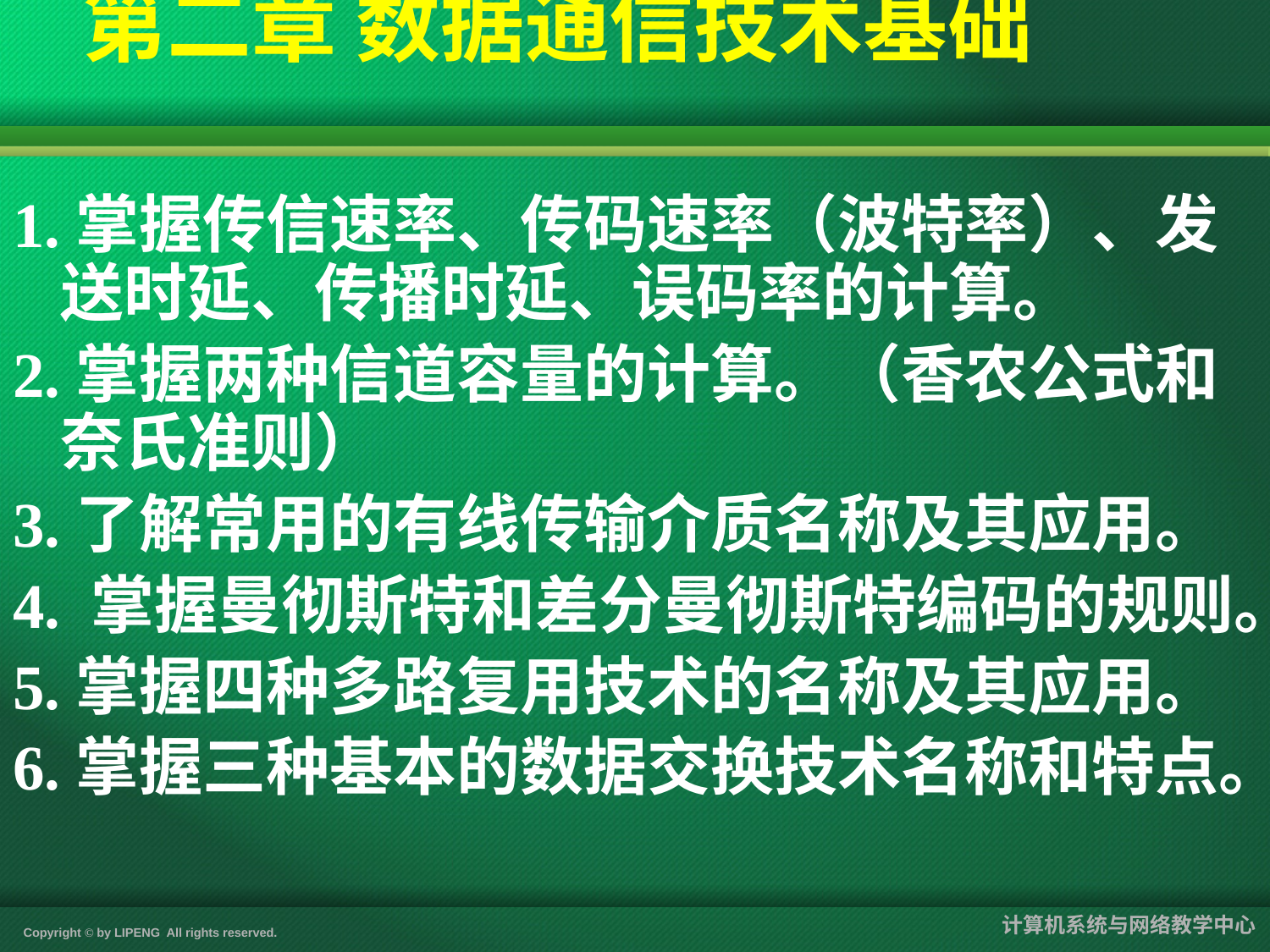

# 第二章 数据通信技术基础
1.掌握传信速率、传码速率（波特率）、发送时延、传播时延、误码率的计算。
2.掌握两种信道容量的计算。（香农公式和奈氏准则）
3.了解常用的有线传输介质名称及其应用。
4. 掌握曼彻斯特和差分曼彻斯特编码的规则。
5.掌握四种多路复用技术的名称及其应用。
6.掌握三种基本的数据交换技术名称和特点。